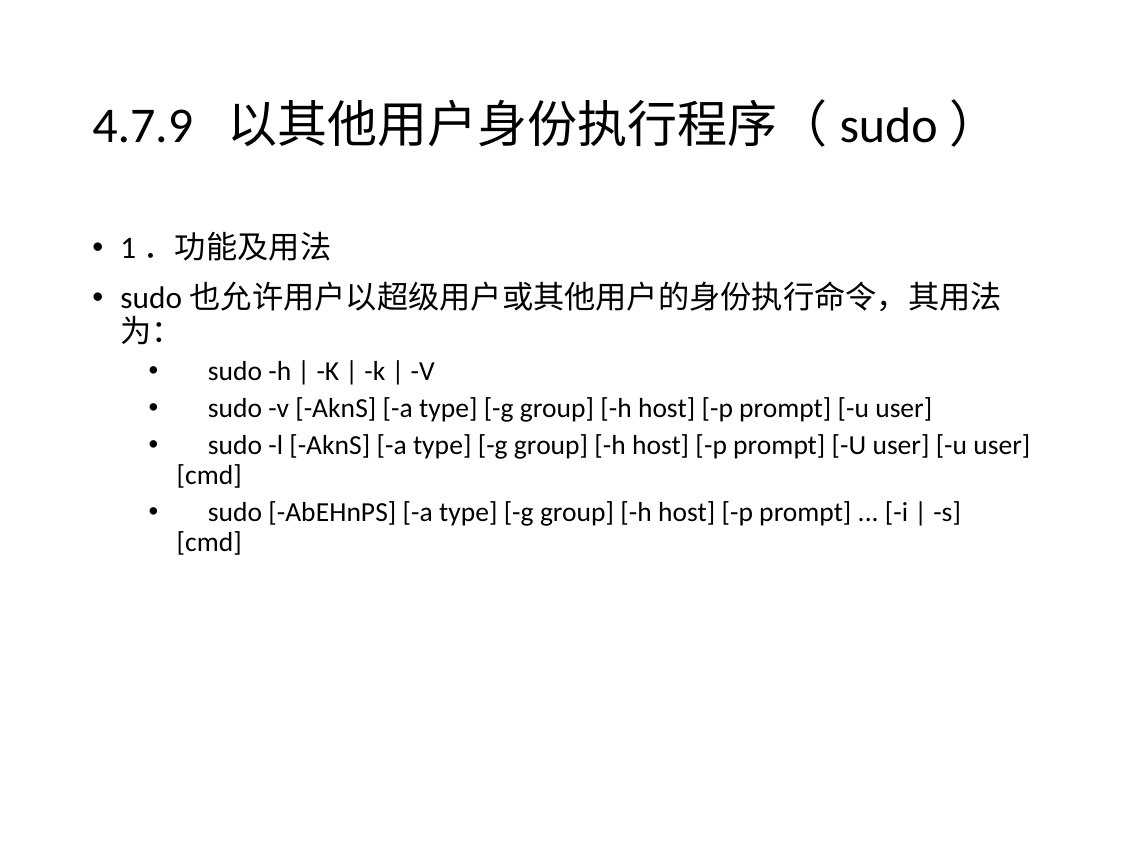

# 4.7.9  以其他用户身份执行程序（sudo）
1．功能及用法
sudo也允许用户以超级用户或其他用户的身份执行命令，其用法为：
     sudo -h | -K | -k | -V
     sudo -v [-AknS] [-a type] [-g group] [-h host] [-p prompt] [-u user]
     sudo -l [-AknS] [-a type] [-g group] [-h host] [-p prompt] [-U user] [-u user] [cmd]
     sudo [-AbEHnPS] [-a type] [-g group] [-h host] [-p prompt] ... [-i | -s] [cmd]